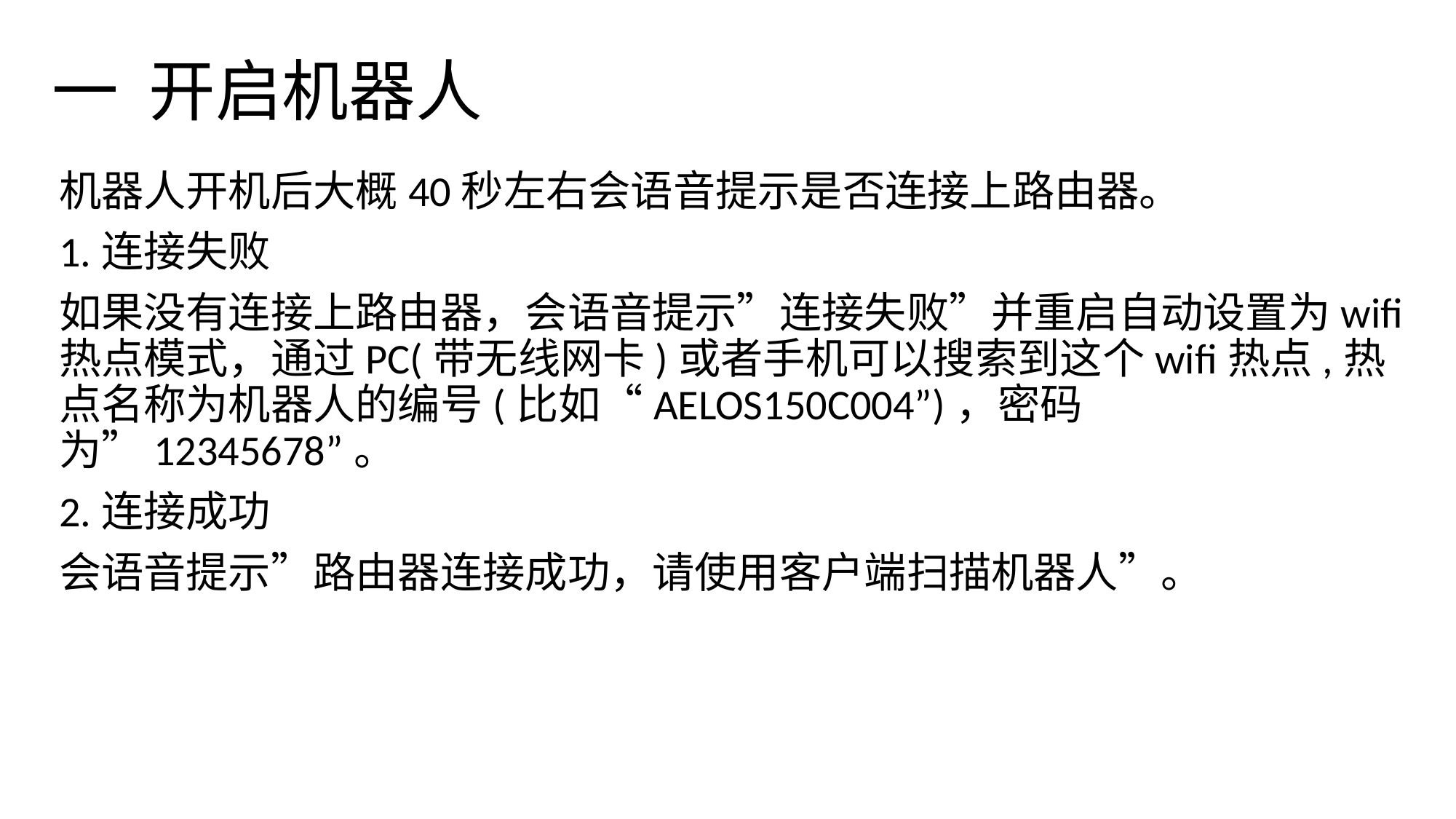

# 一  开启机器人
机器人开机后大概40秒左右会语音提示是否连接上路由器。
1.连接失败
如果没有连接上路由器，会语音提示”连接失败”并重启自动设置为wifi热点模式，通过PC(带无线网卡)或者手机可以搜索到这个wifi热点,热点名称为机器人的编号(比如“AELOS150C004”)，密码为”12345678”。
2.连接成功
会语音提示”路由器连接成功，请使用客户端扫描机器人”。